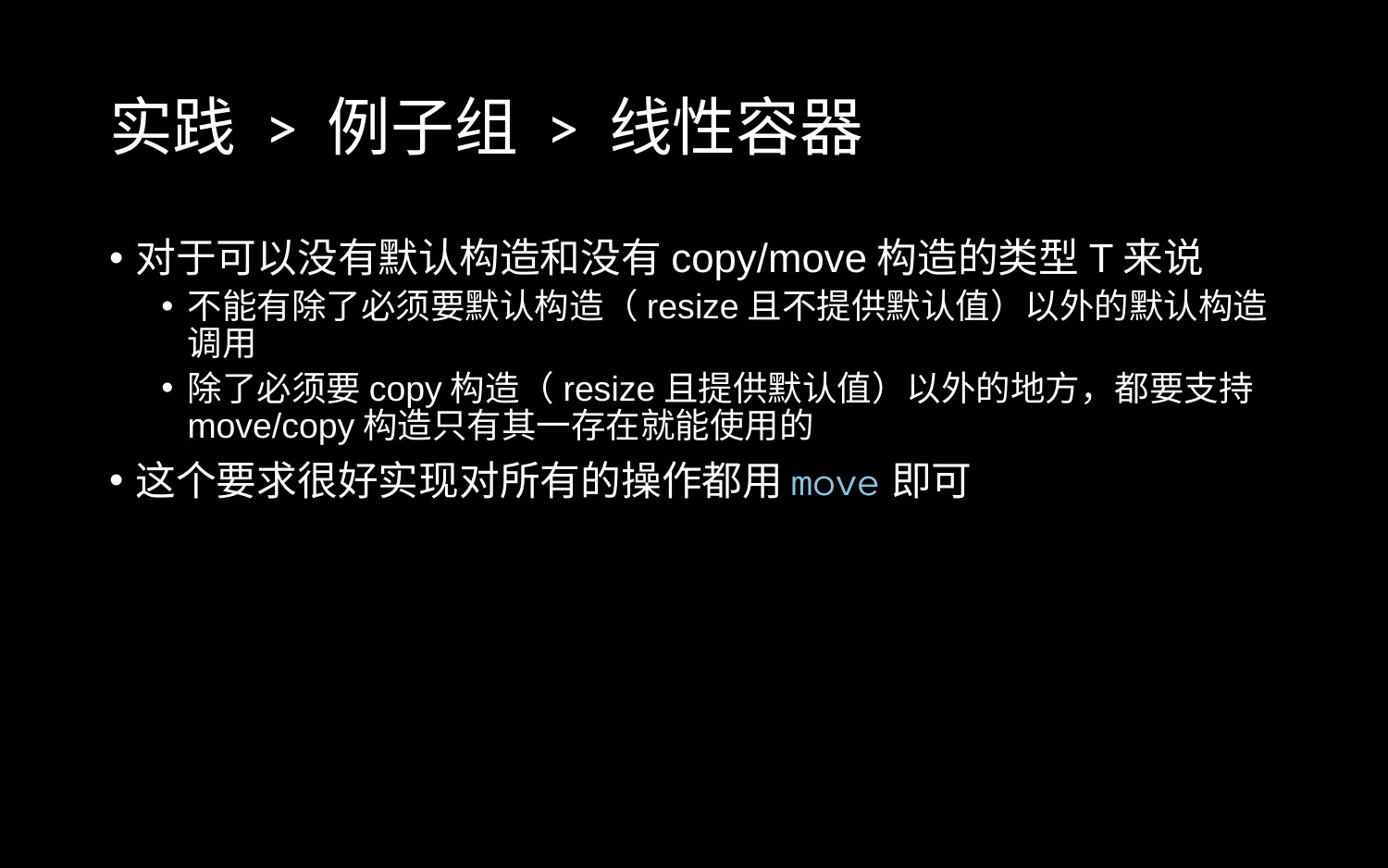

# 实践 > 例子组 > 线性容器
对于可以没有默认构造和没有copy/move构造的类型T来说
不能有除了必须要默认构造（resize且不提供默认值）以外的默认构造调用
除了必须要copy构造（resize且提供默认值）以外的地方，都要支持move/copy构造只有其一存在就能使用的
这个要求很好实现对所有的操作都用move即可